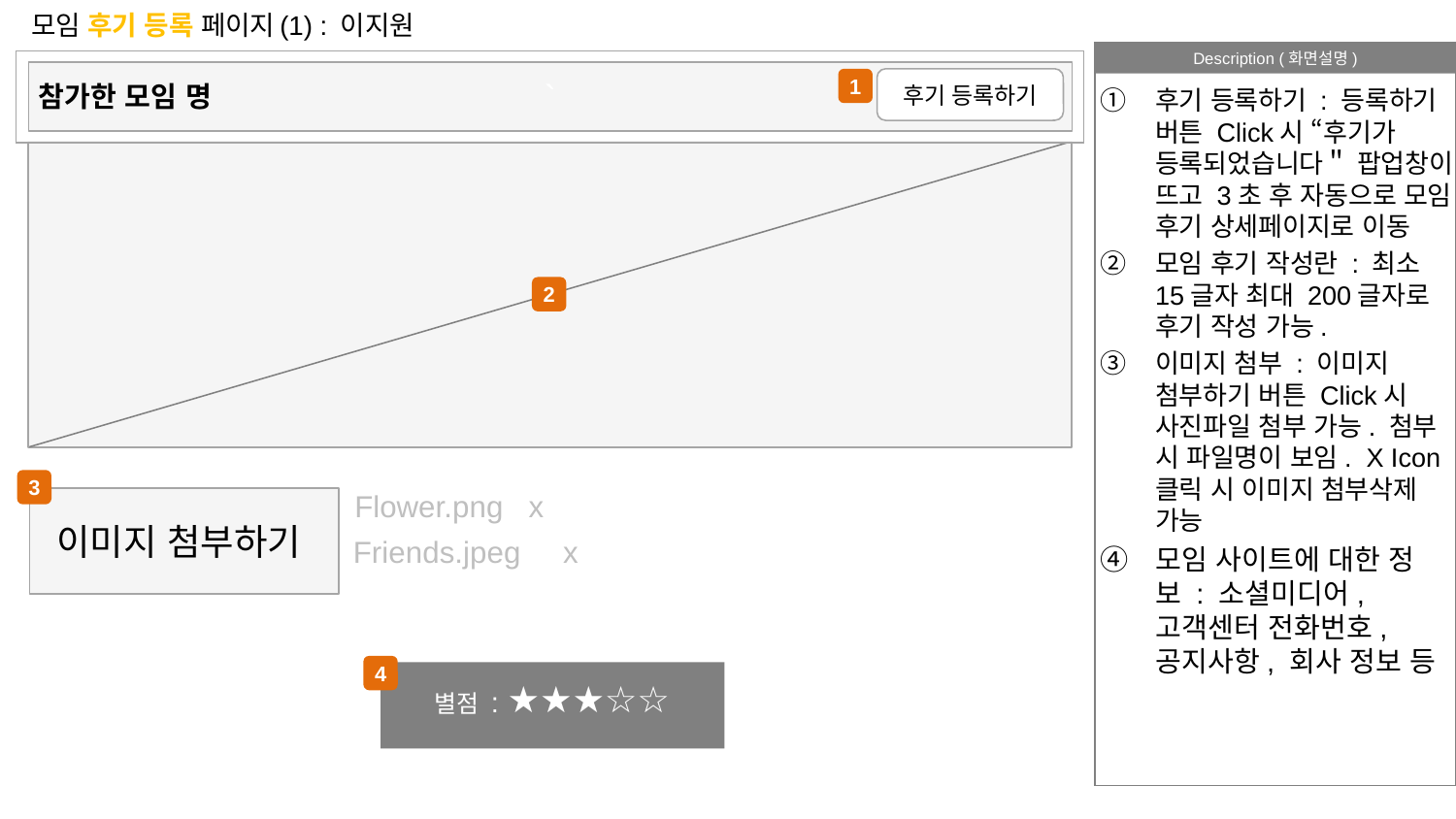

# 모임 후기 등록 페이지(1) : 이지원

`
`
1
후기 등록하기
참가한 모임 명
후기 등록하기 : 등록하기 버튼 Click시 “후기가 등록되었습니다＂ 팝업창이 뜨고 3초 후 자동으로 모임 후기 상세페이지로 이동
모임 후기 작성란 : 최소 15글자 최대 200글자로 후기 작성 가능.
이미지 첨부 : 이미지 첨부하기 버튼 Click시 사진파일 첨부 가능. 첨부 시 파일명이 보임.  X Icon 클릭 시 이미지 첨부삭제 가능
모임 사이트에 대한 정보 : 소셜미디어, 고객센터 전화번호, 공지사항, 회사 정보 등

`
2
3
Flower.png   x
이미지 첨부하기
Friends.jpeg     x
4
footer

별점 : ★★★☆☆